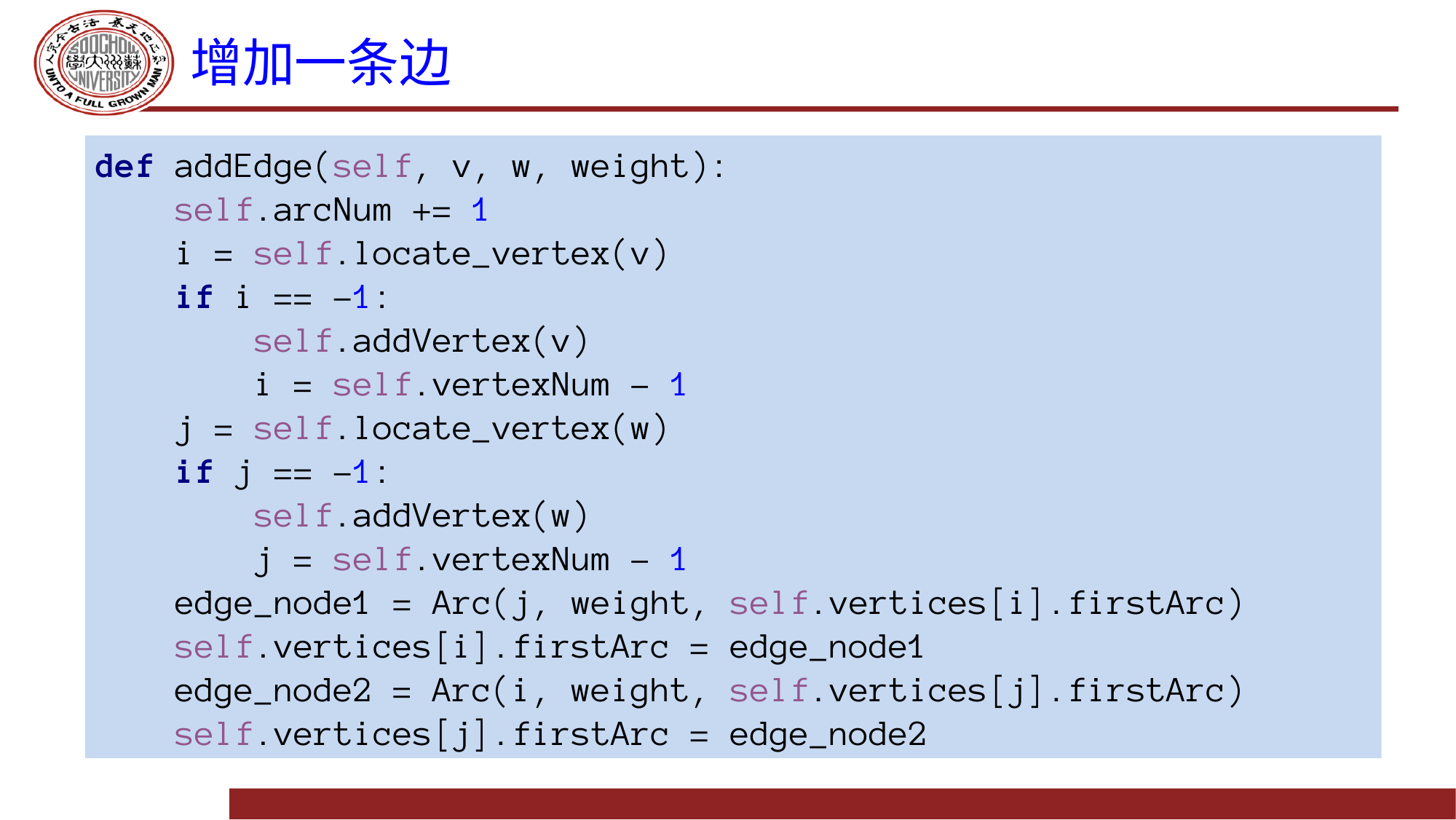

# 增加一条边
def addEdge(self, v, w, weight):
    self.arcNum += 1
    i = self.locate_vertex(v)
    if i == -1:
        self.addVertex(v)
        i = self.vertexNum - 1
    j = self.locate_vertex(w)
    if j == -1:
        self.addVertex(w)
        j = self.vertexNum - 1
    edge_node1 = Arc(j, weight, self.vertices[i].firstArc)
    self.vertices[i].firstArc = edge_node1
    edge_node2 = Arc(i, weight, self.vertices[j].firstArc)
    self.vertices[j].firstArc = edge_node2